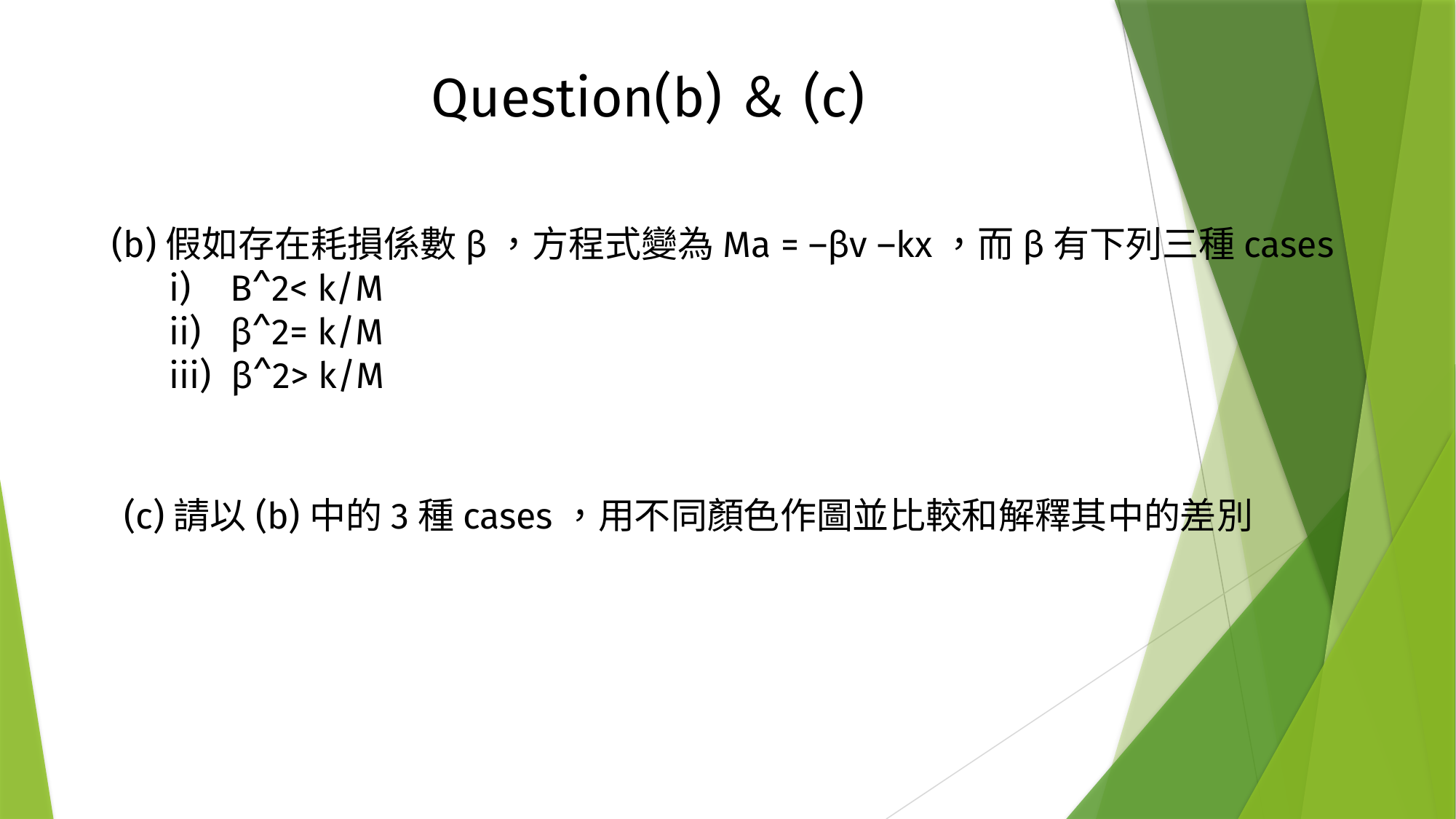

Question(b)＆(c)
(b)假如存在耗損係數β，方程式變為Ma = –βv –kx，而β有下列三種cases
      i)    Β^2< k/M
      ii)   β^2= k/M
      iii)  β^2> k/M
(c)請以(b)中的3種cases，用不同顏色作圖並比較和解釋其中的差別